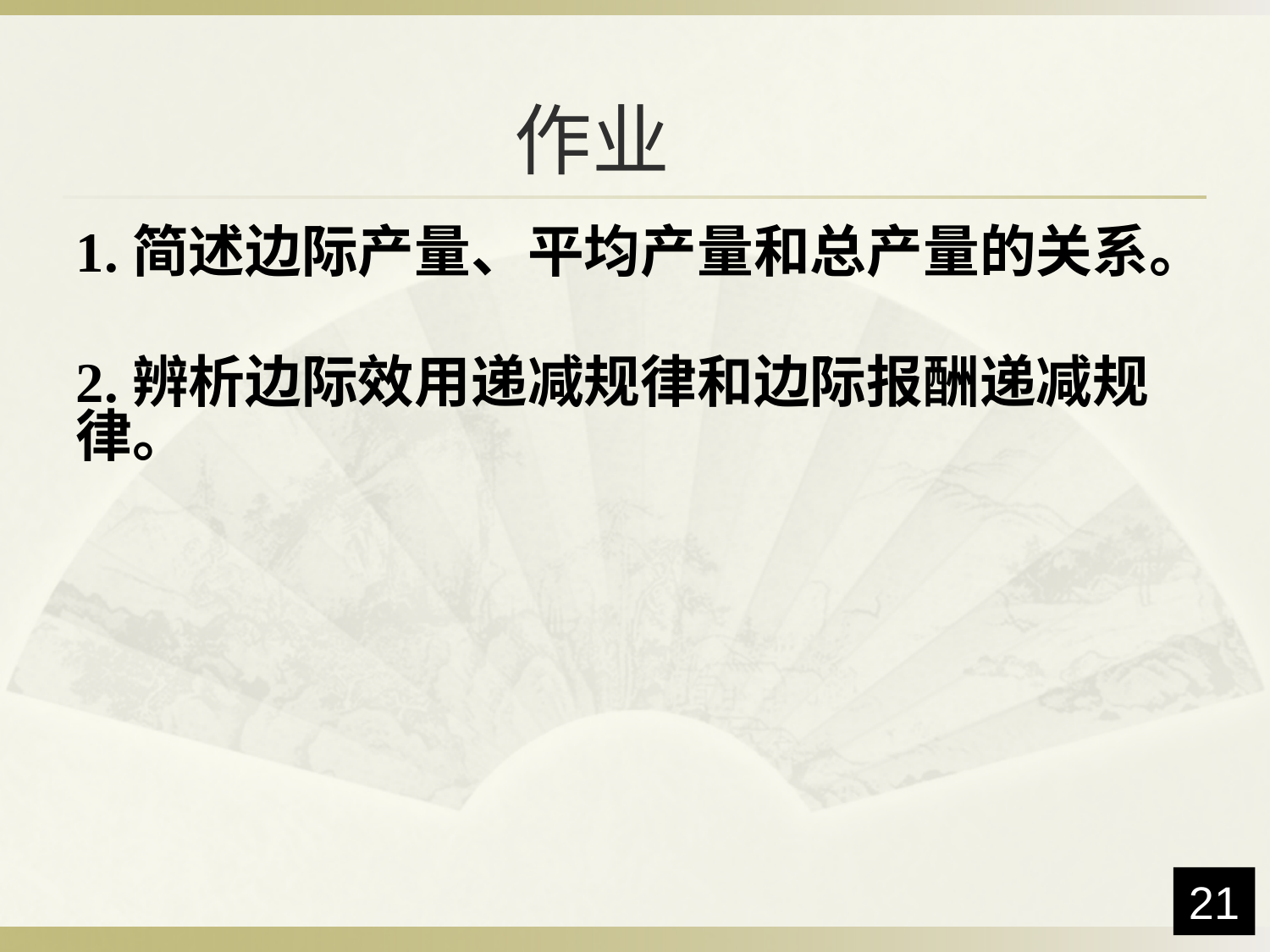

# 作业
1.简述边际产量、平均产量和总产量的关系。

2.辨析边际效用递减规律和边际报酬递减规律。
21